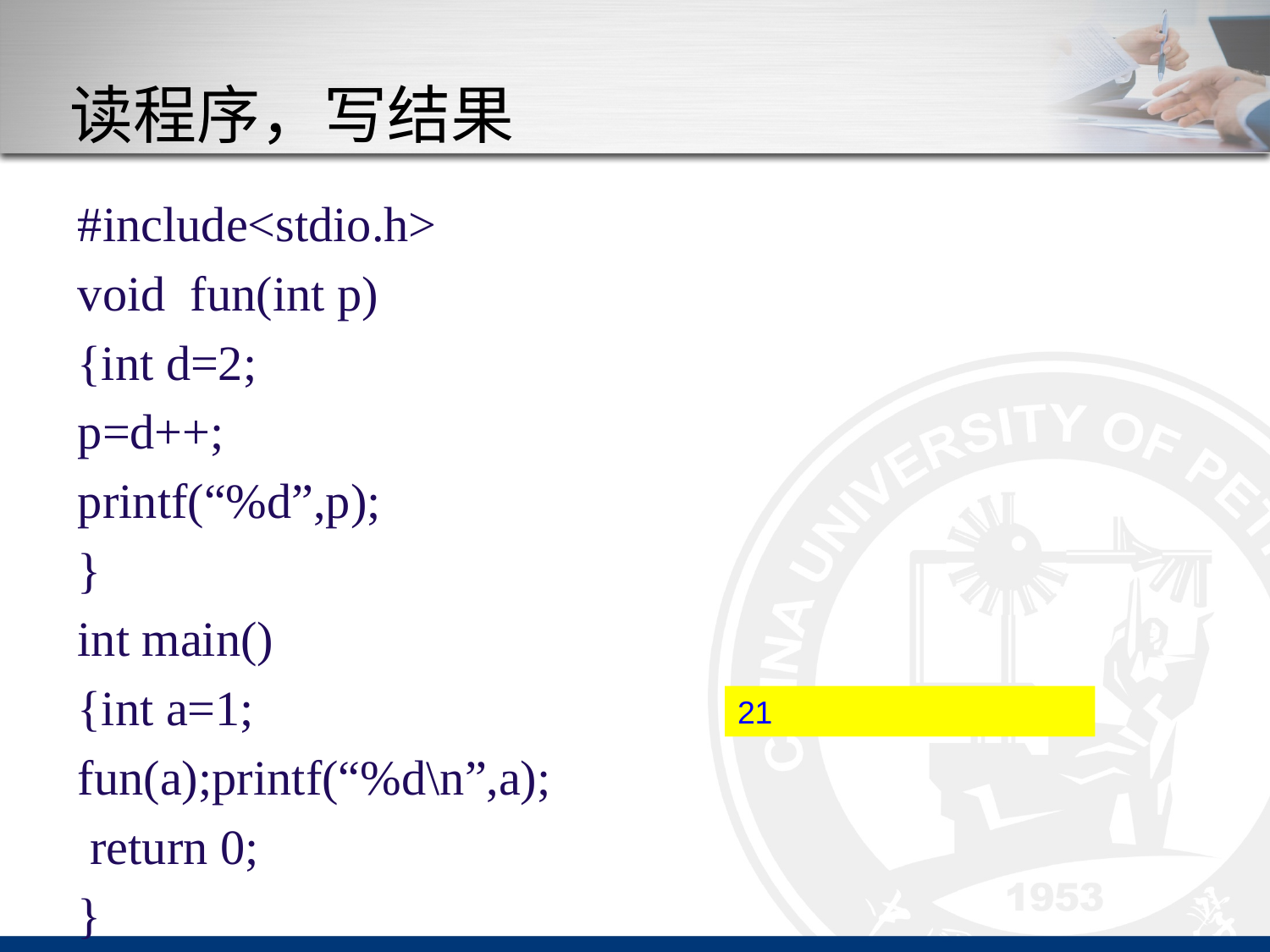

# 读程序，写结果
#include<stdio.h>
void  fun(int p)
{int d=2;
p=d++;
printf(“%d”,p);
}
int main()
{int a=1;
fun(a);printf(“%d\n”,a);
 return 0;
}
21